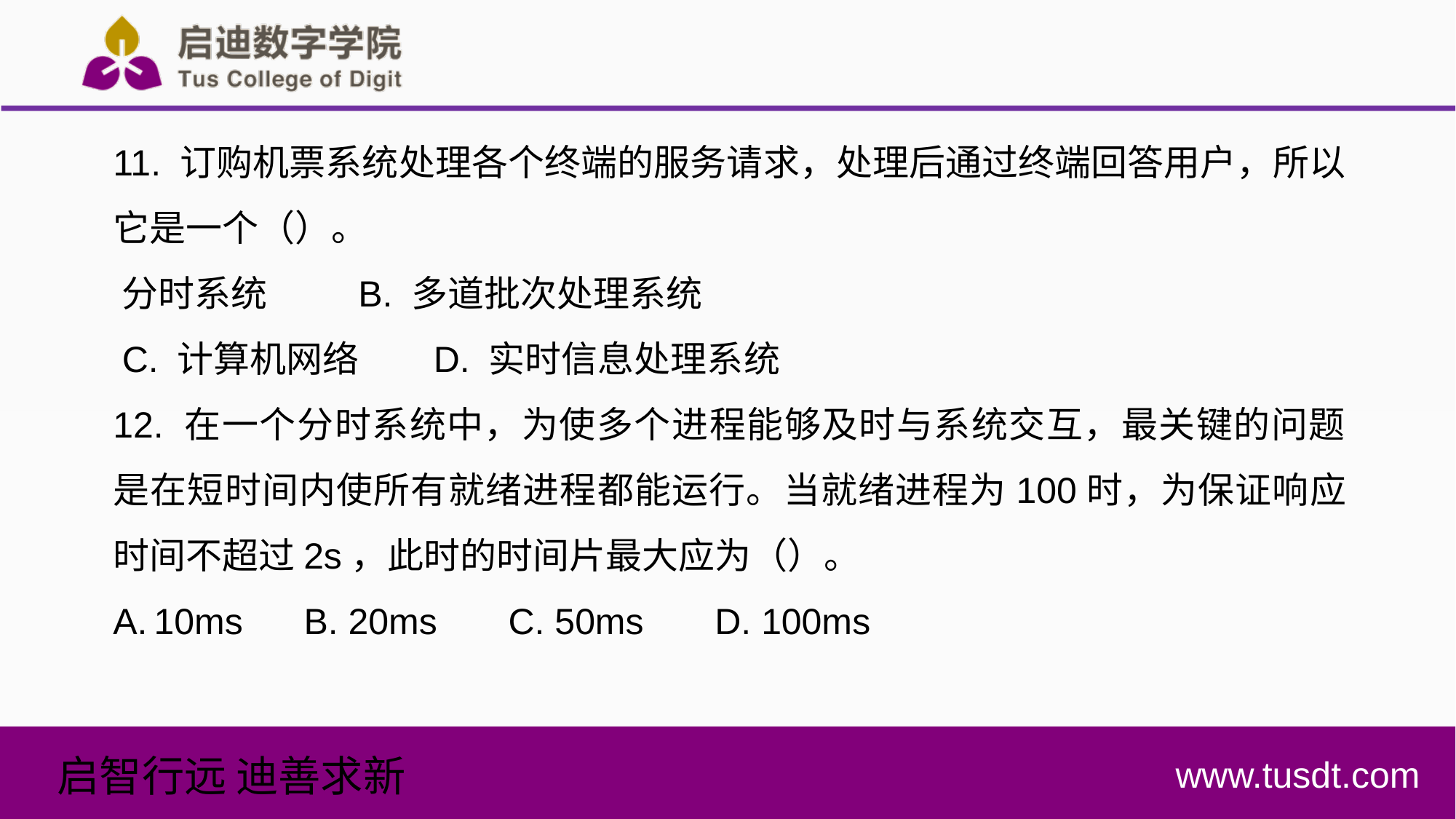

11. 订购机票系统处理各个终端的服务请求，处理后通过终端回答用户，所以它是一个（）。
分时系统          B. 多道批次处理系统
C. 计算机网络        D. 实时信息处理系统
12. 在一个分时系统中，为使多个进程能够及时与系统交互，最关键的问题是在短时间内使所有就绪进程都能运行。当就绪进程为100时，为保证响应时间不超过2s，此时的时间片最大应为（）。
10ms      B. 20ms       C. 50ms       D. 100ms